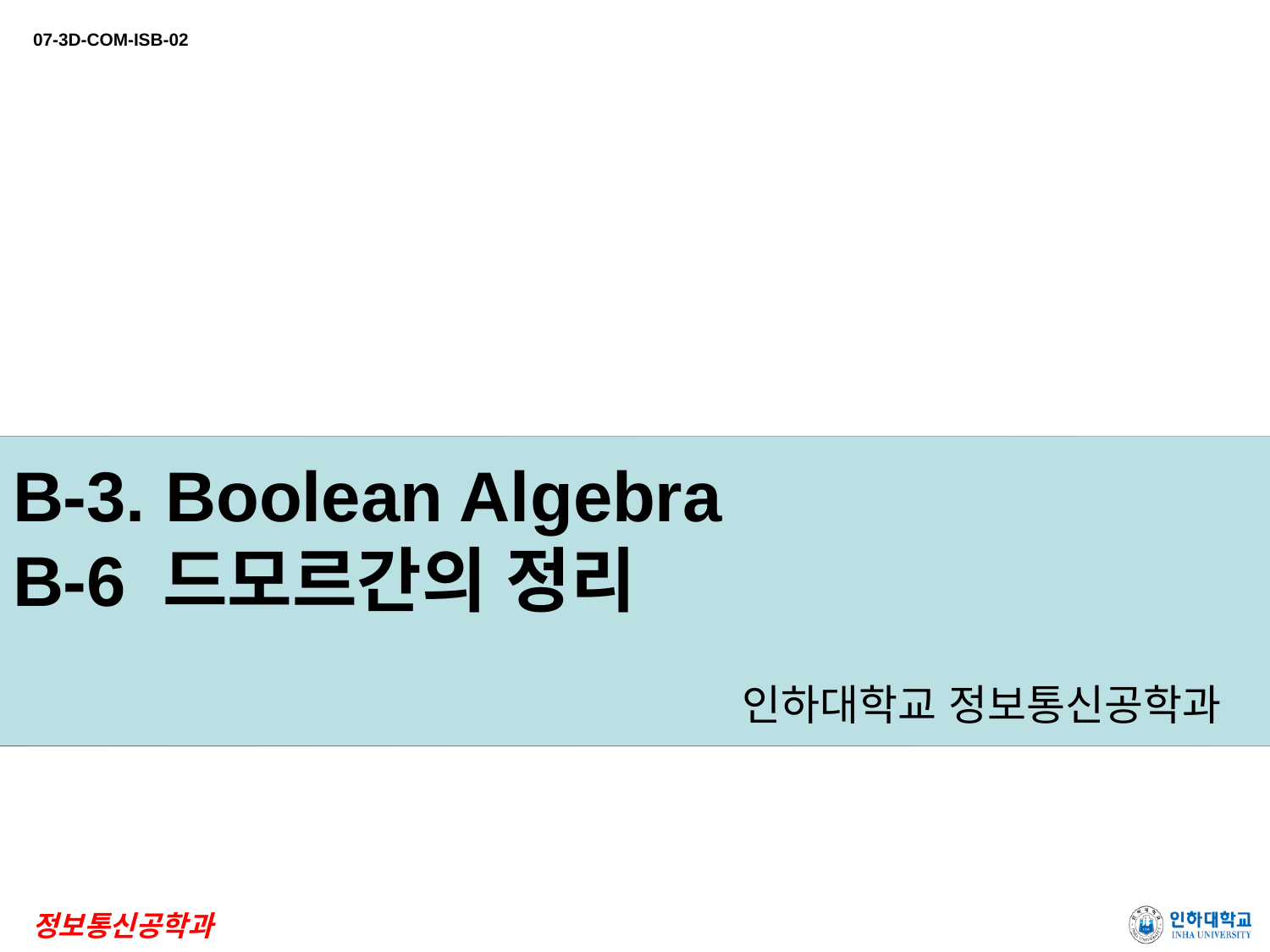

# B-3. Boolean Algebra B-6 드모르간의 정리
인하대학교 정보통신공학과